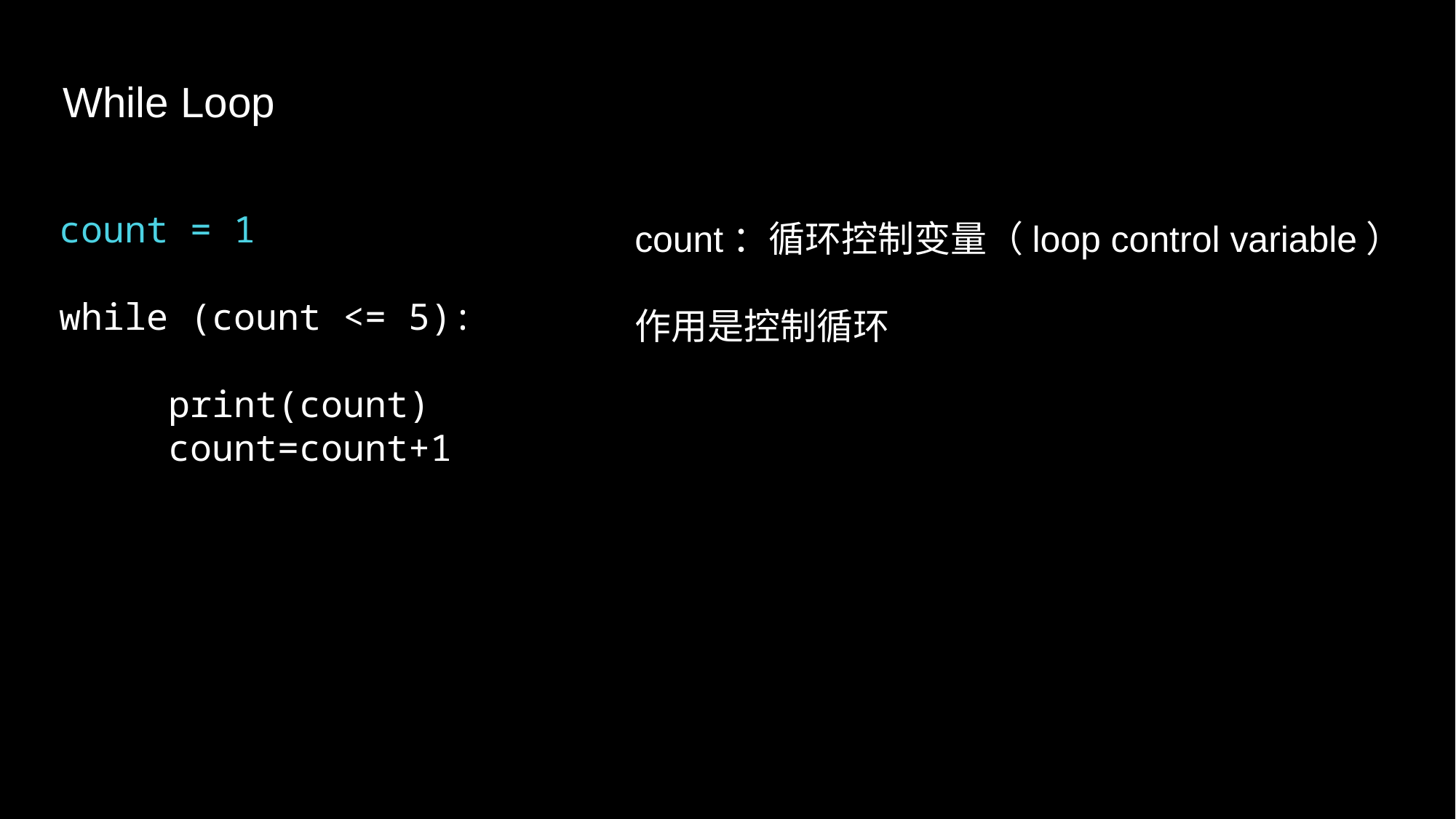

While Loop
count = 1

while (count <= 5):

	print(count)
	count=count+1

count：循环控制变量（loop control variable）

作用是控制循环